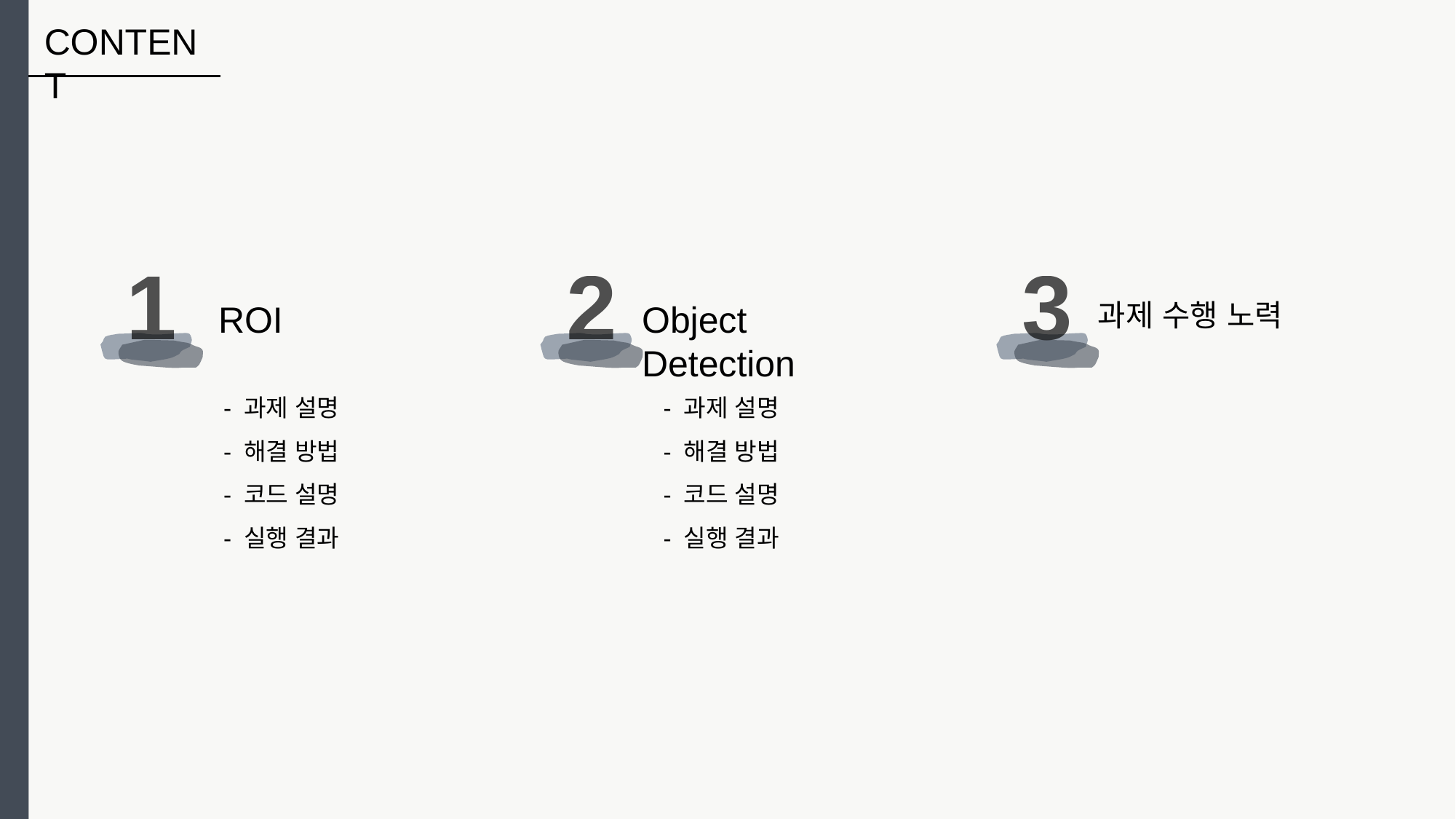

CONTENT
1

ROI
- 과제 설명
- 해결 방법
- 코드 설명
- 실행 결과
2

Object Detection
- 과제 설명
- 해결 방법
- 코드 설명
- 실행 결과
3

과제 수행 노력